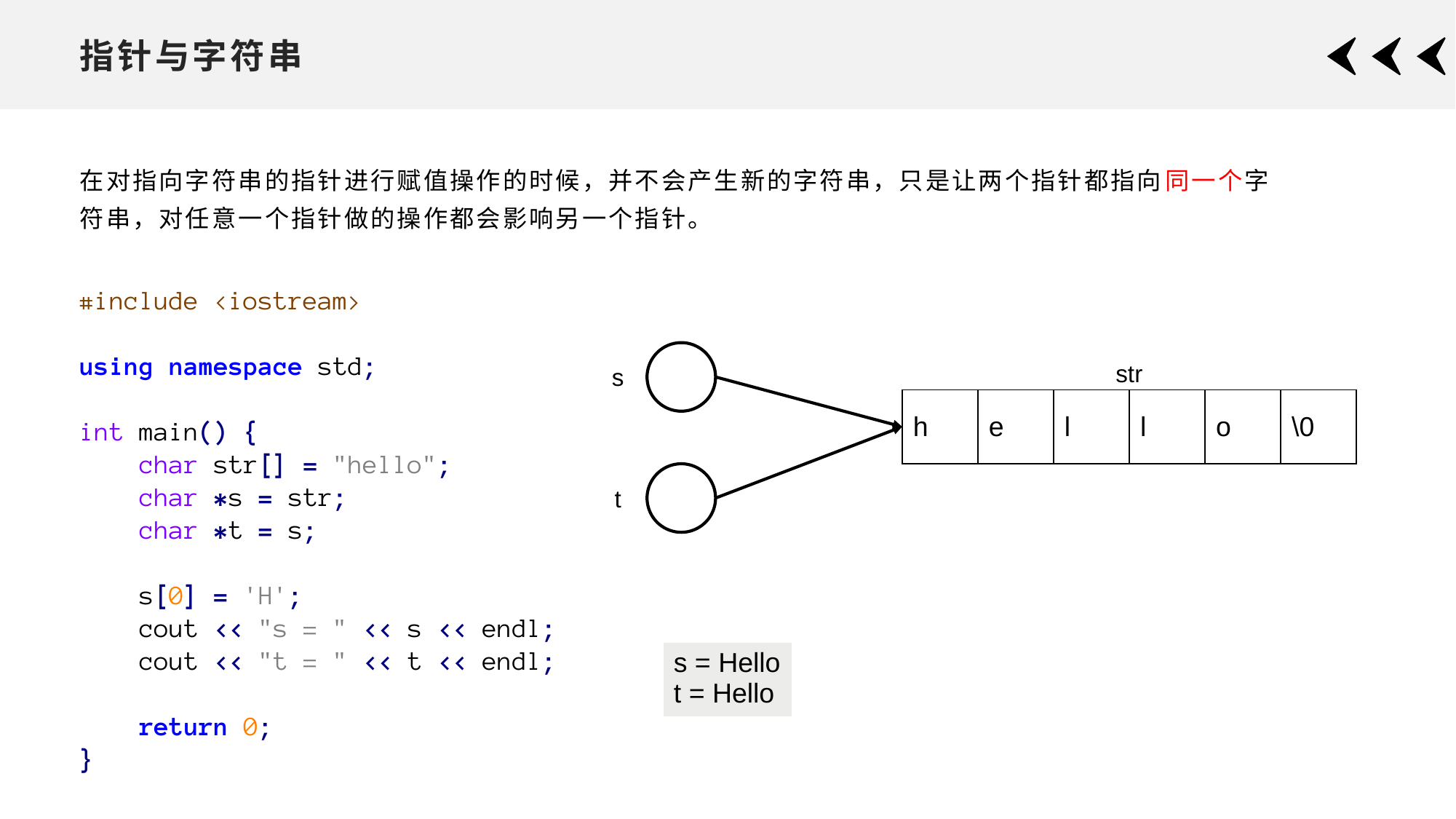

# 指针与字符串
在对指向字符串的指针进行赋值操作的时候，并不会产生新的字符串，只是让两个指针都指向同一个字符串，对任意一个指针做的操作都会影响另一个指针。
#include <iostream>

using namespace std;

int main() {
    char str[] = "hello";
    char *s = str;
    char *t = s;

    s[0] = 'H';
    cout << "s = " << s << endl;
    cout << "t = " << t << endl;

    return 0;
}

str
s
| h | e | l | l | o | \0 |
| --- | --- | --- | --- | --- | --- |

t
| s = Hello t = Hello |
| --- |